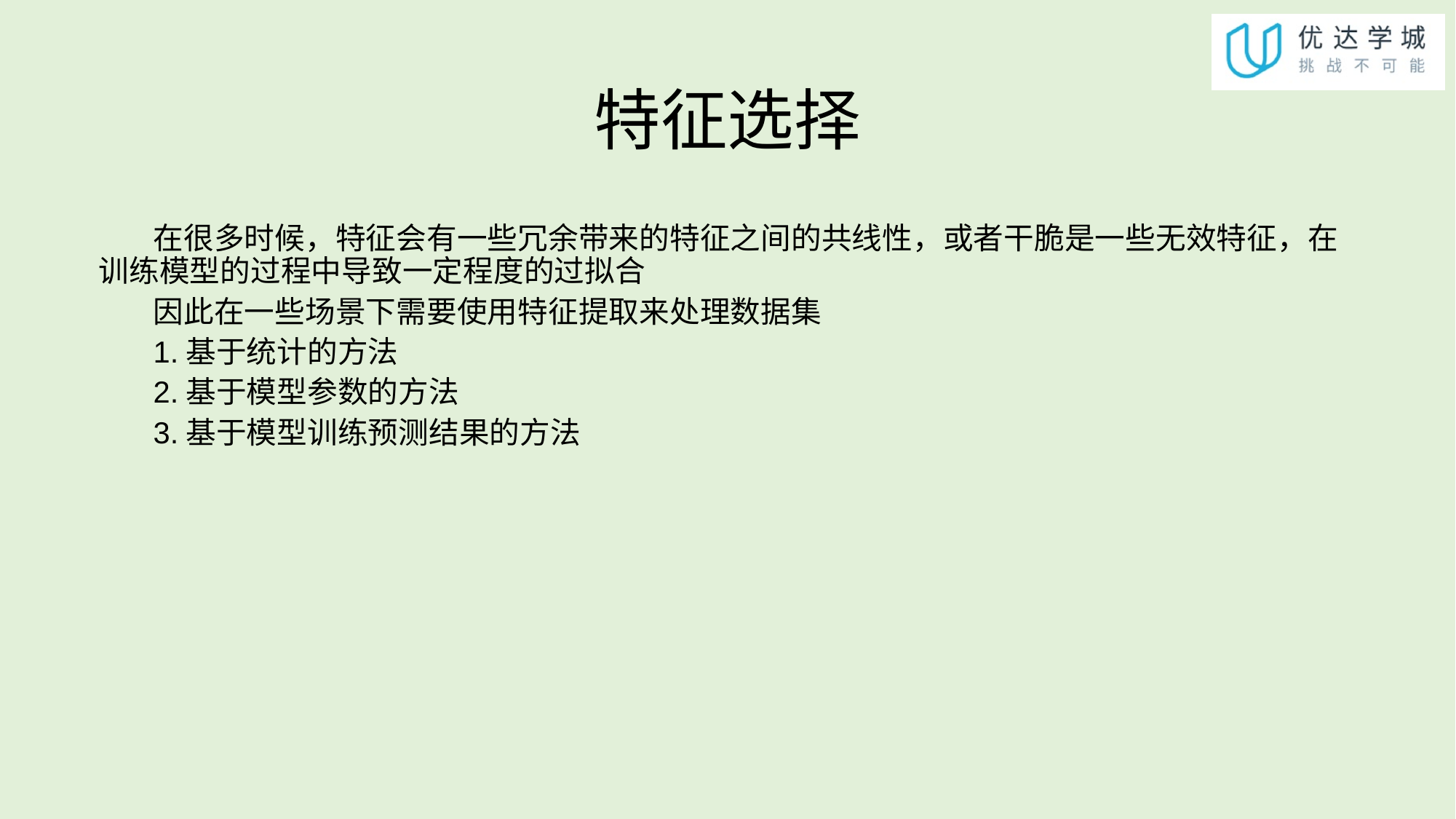

# 特征选择
在很多时候，特征会有一些冗余带来的特征之间的共线性，或者干脆是一些无效特征，在训练模型的过程中导致一定程度的过拟合
因此在一些场景下需要使用特征提取来处理数据集
1.基于统计的方法
2.基于模型参数的方法
3.基于模型训练预测结果的方法